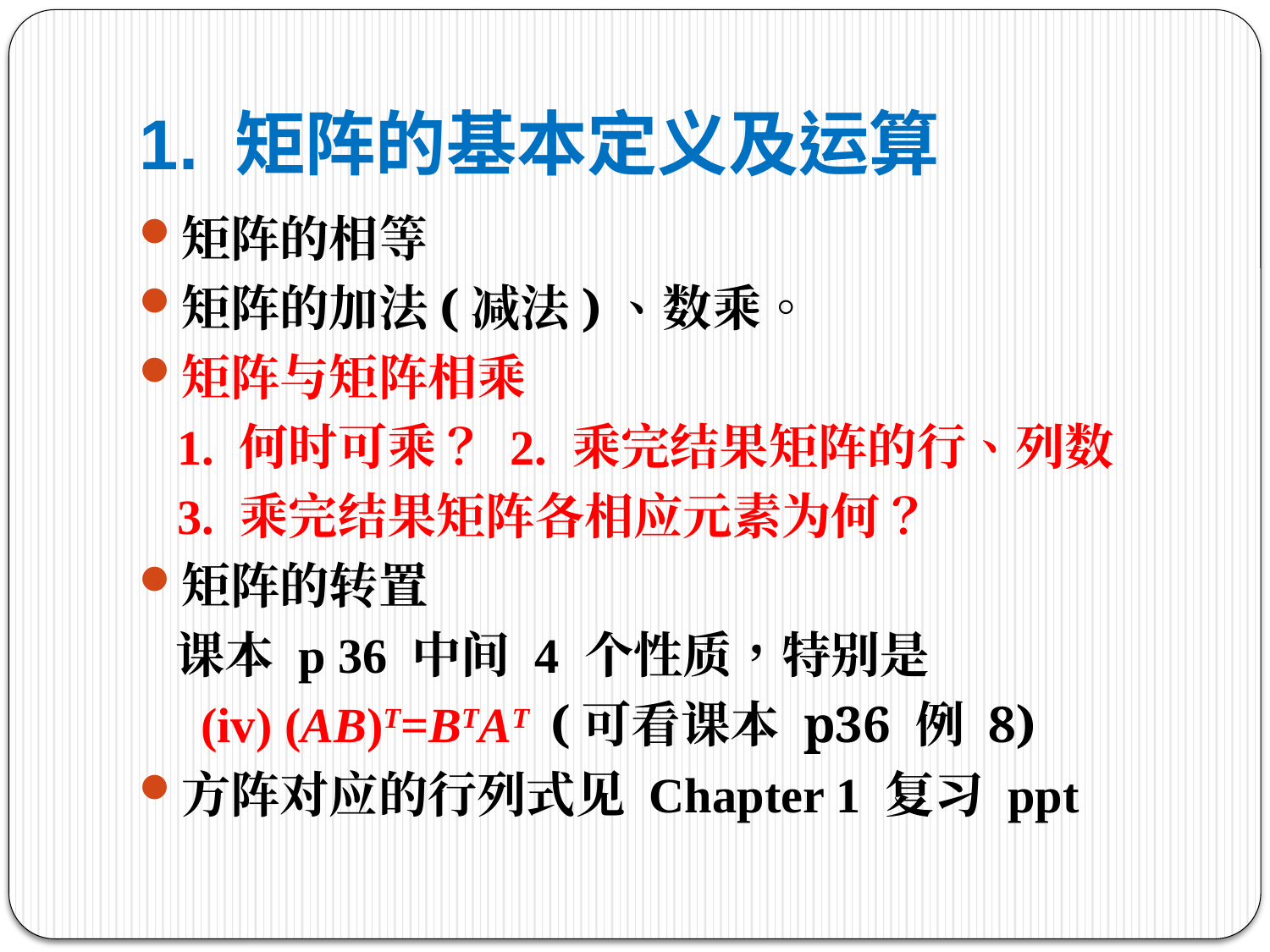

# 1. 矩阵的基本定义及运算
矩阵的相等
矩阵的加法(减法)、数乘。
矩阵与矩阵相乘
	1. 何时可乘？ 2. 乘完结果矩阵的行、列数
	3. 乘完结果矩阵各相应元素为何？
矩阵的转置
  课本 p 36 中间 4 个性质，特别是
     (iv) (AB)T=BTAT   (可看课本 p36 例 8)
方阵对应的行列式见 Chapter 1 复习 ppt